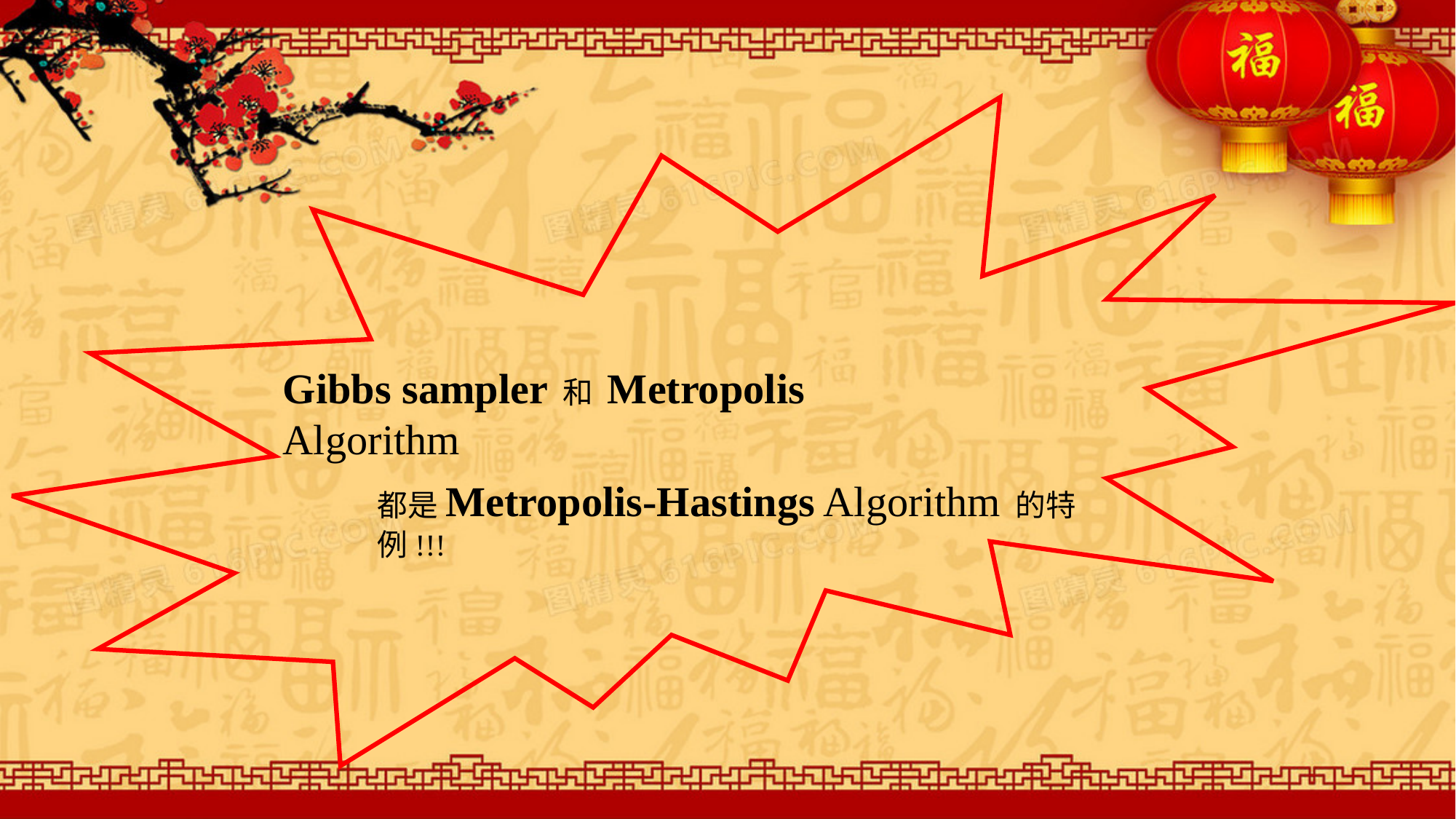

Gibbs sampler 和 Metropolis Algorithm

都是Metropolis-Hastings Algorithm 的特例!!!